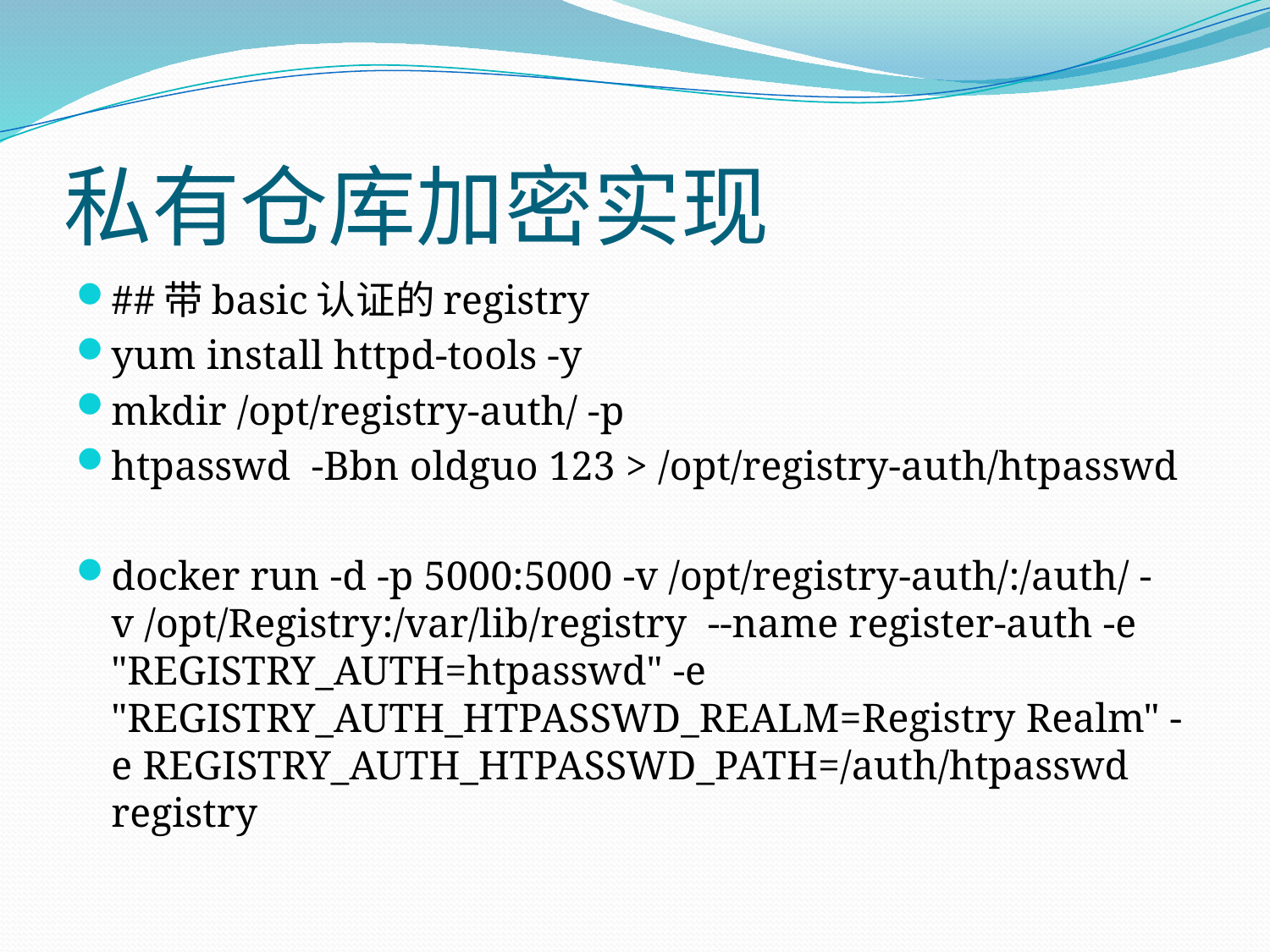

# 私有仓库加密实现
##带basic认证的registry
yum install httpd-tools -y
mkdir /opt/registry-auth/ -p
htpasswd  -Bbn oldguo 123 > /opt/registry-auth/htpasswd

docker run -d -p 5000:5000 -v /opt/registry-auth/:/auth/ -v /opt/Registry:/var/lib/registry  --name register-auth -e "REGISTRY_AUTH=htpasswd" -e "REGISTRY_AUTH_HTPASSWD_REALM=Registry Realm" -e REGISTRY_AUTH_HTPASSWD_PATH=/auth/htpasswd registry